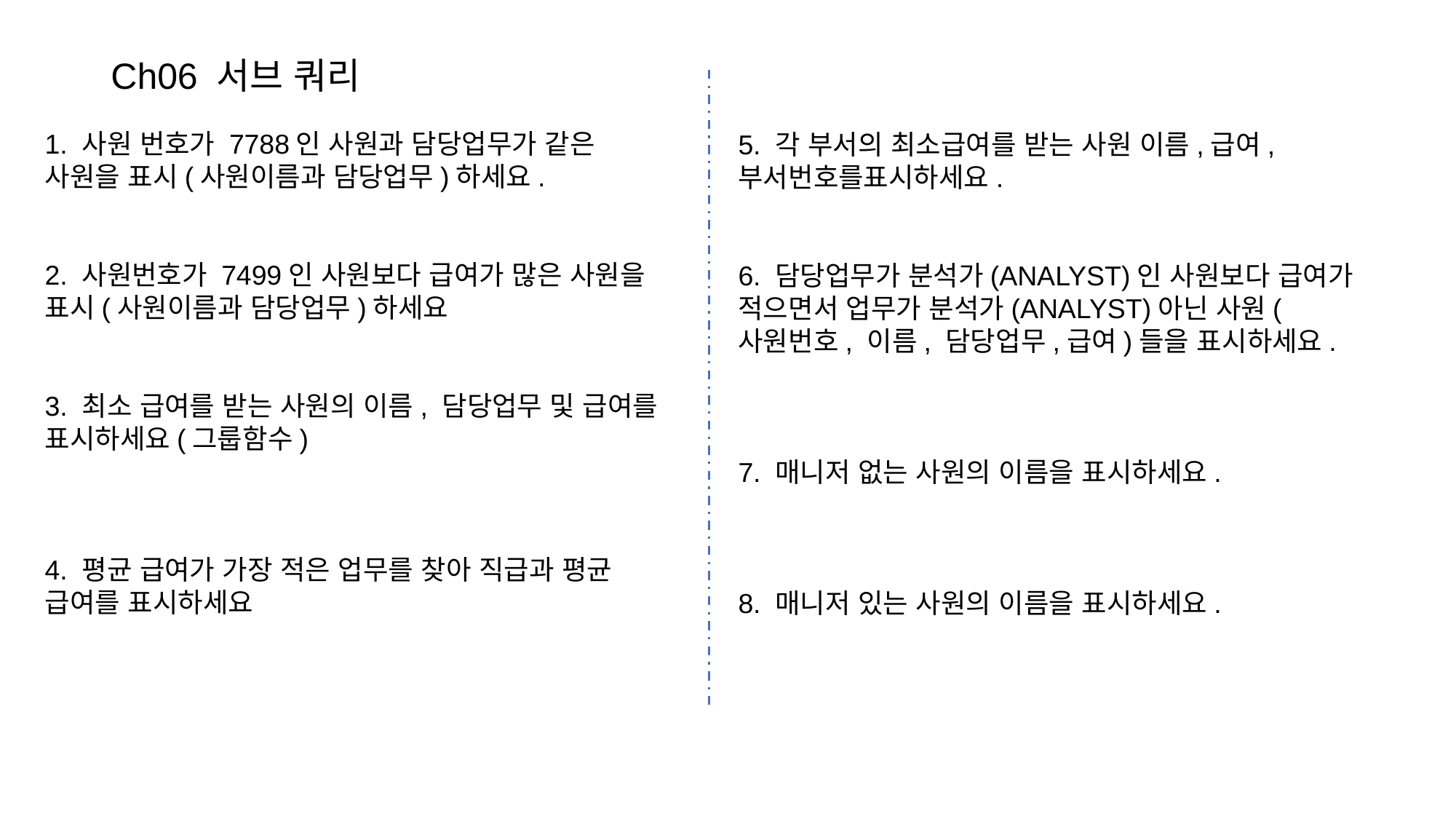

# Ch06 서브 쿼리
1. 사원 번호가 7788인 사원과 담당업무가 같은 사원을 표시(사원이름과 담당업무)하세요.

2. 사원번호가 7499인 사원보다 급여가 많은 사원을 표시(사원이름과 담당업무)하세요

3. 최소 급여를 받는 사원의 이름, 담당업무 및 급여를 표시하세요(그룹함수)

4. 평균 급여가 가장 적은 업무를 찾아 직급과 평균 급여를 표시하세요

5. 각 부서의 최소급여를 받는 사원 이름,급여, 부서번호를표시하세요.

6. 담당업무가 분석가(ANALYST)인 사원보다 급여가 적으면서 업무가 분석가(ANALYST)아닌 사원(사원번호, 이름, 담당업무,급여)들을 표시하세요.

7. 매니저 없는 사원의 이름을 표시하세요.

8. 매니저 있는 사원의 이름을 표시하세요.